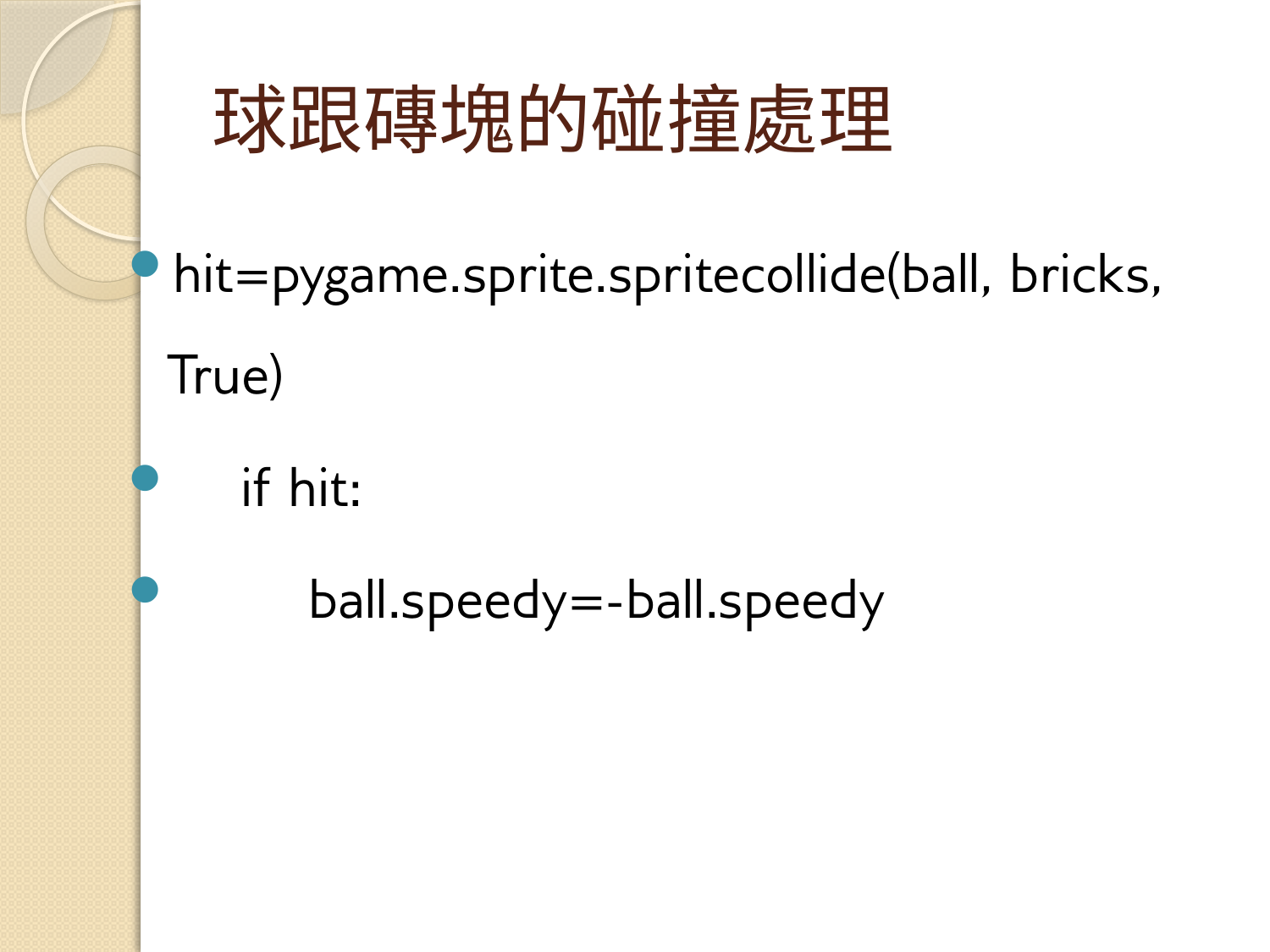

# 球跟磚塊的碰撞處理
hit=pygame.sprite.spritecollide(ball, bricks, True)
    if hit:
        ball.speedy=-ball.speedy